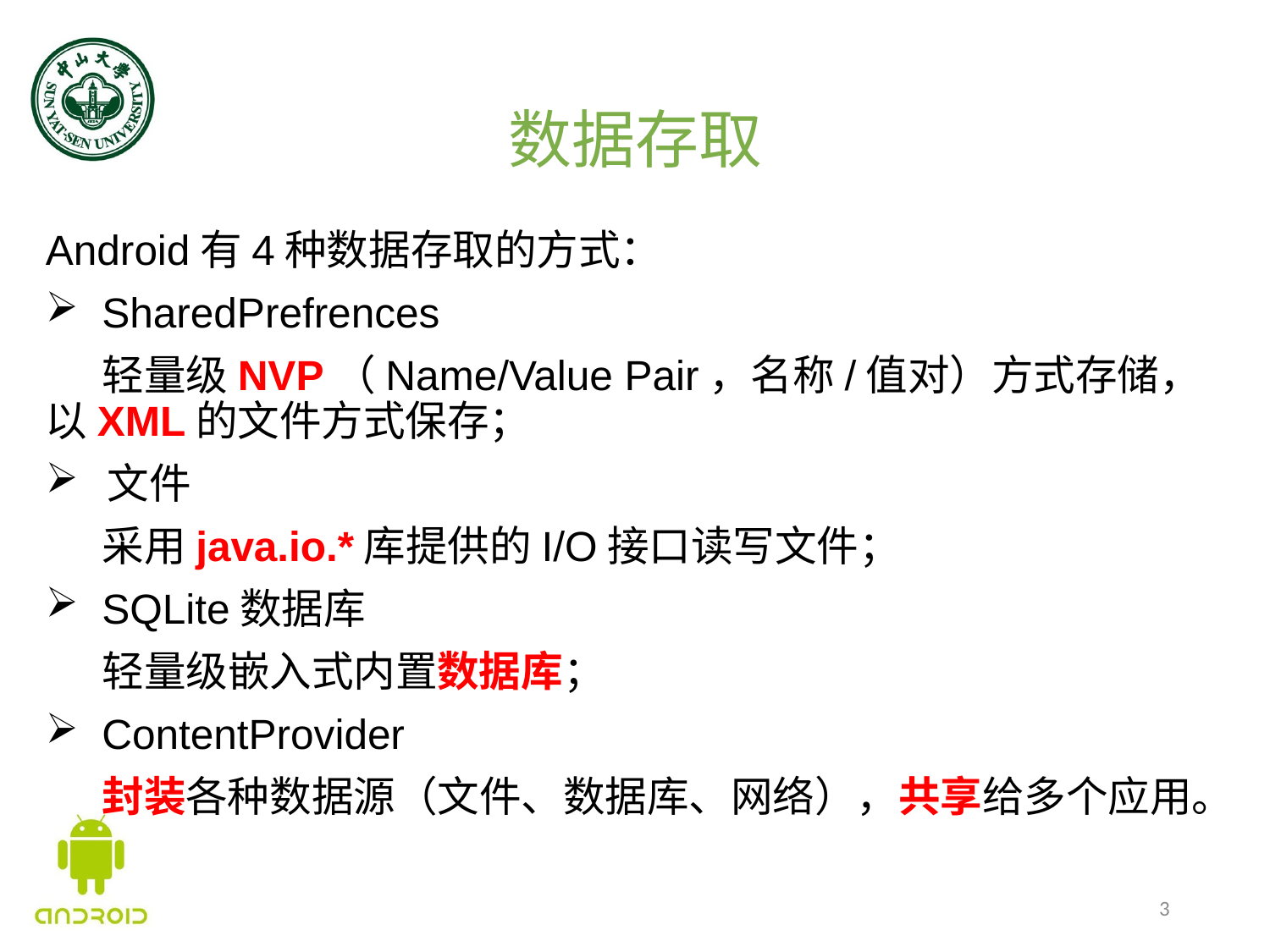

# 数据存取
Android有4种数据存取的方式：
  SharedPrefrences
     轻量级NVP（Name/Value Pair，名称/值对）方式存储，以XML的文件方式保存；
  文件
     采用java.io.*库提供的I/O接口读写文件；
  SQLite数据库
     轻量级嵌入式内置数据库；
  ContentProvider
     封装各种数据源（文件、数据库、网络），共享给多个应用。
3